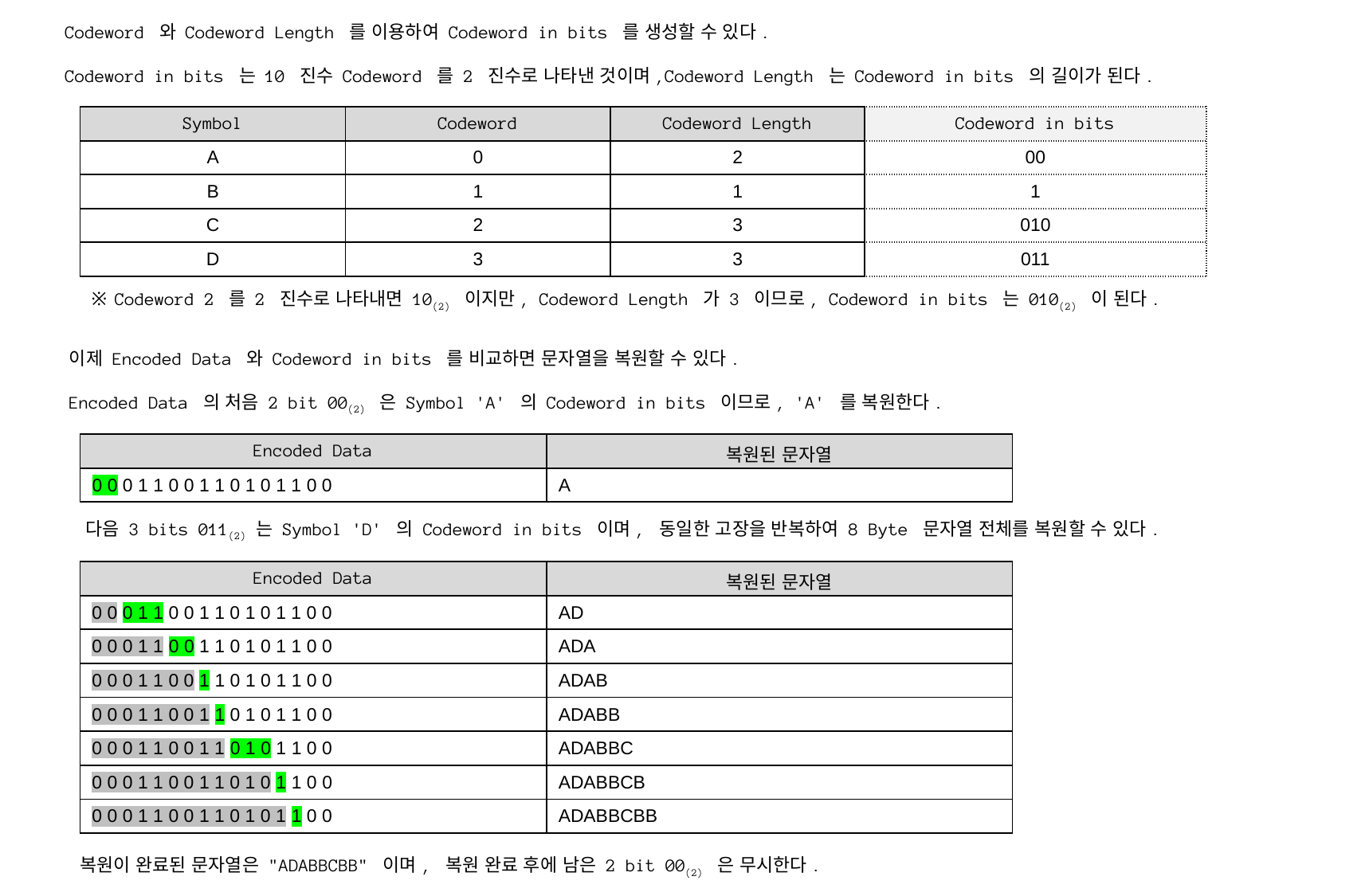

Codeword 와 Codeword Length 를 이용하여 Codeword in bits 를 생성할 수 있다.

Codeword in bits 는 10 진수 Codeword 를 2 진수로 나타낸 것이며,Codeword Length 는 Codeword in bits 의 길이가 된다.
| Symbol | Codeword | Codeword Length | Codeword in bits |
| --- | --- | --- | --- |
| A | 0 | 2 | 00 |
| B | 1 | 1 | 1 |
| C | 2 | 3 | 010 |
| D | 3 | 3 | 011 |
※ Codeword 2 를 2 진수로 나타내면 10(2) 이지만, Codeword Length 가 3 이므로, Codeword in bits 는 010(2) 이 된다.
이제 Encoded Data 와 Codeword in bits 를 비교하면 문자열을 복원할 수 있다.

Encoded Data 의 처음 2 bit 00(2) 은 Symbol 'A' 의 Codeword in bits 이므로, 'A' 를 복원한다.
| Encoded Data | 복원된 문자열 |
| --- | --- |
| 0 0 0 1 1 0 0 1 1 0 1 0 1 1 0 0 | A |
다음 3 bits 011(2) 는 Symbol 'D' 의 Codeword in bits 이며, 동일한 고장을 반복하여 8 Byte 문자열 전체를 복원할 수 있다.
| Encoded Data | 복원된 문자열 |
| --- | --- |
| 0 0 0 1 1 0 0 1 1 0 1 0 1 1 0 0 | AD |
| 0 0 0 1 1 0 0 1 1 0 1 0 1 1 0 0 | ADA |
| 0 0 0 1 1 0 0 1 1 0 1 0 1 1 0 0 | ADAB |
| 0 0 0 1 1 0 0 1 1 0 1 0 1 1 0 0 | ADABB |
| 0 0 0 1 1 0 0 1 1 0 1 0 1 1 0 0 | ADABBC |
| 0 0 0 1 1 0 0 1 1 0 1 0 1 1 0 0 | ADABBCB |
| 0 0 0 1 1 0 0 1 1 0 1 0 1 1 0 0 | ADABBCBB |
복원이 완료된 문자열은 "ADABBCBB" 이며, 복원 완료 후에 남은 2 bit 00(2) 은 무시한다.